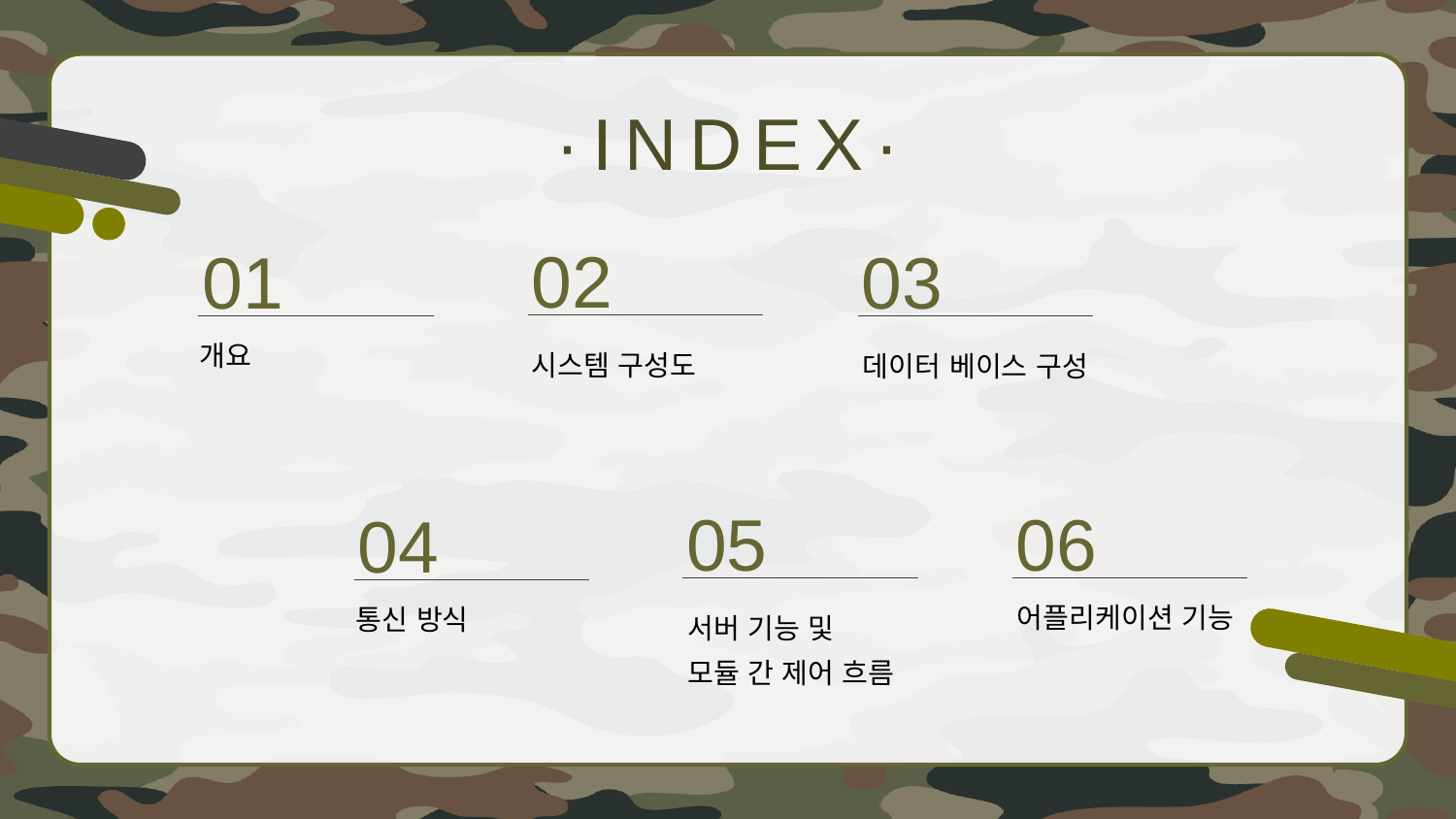

·INDEX·

02
시스템 구성도
01
개요
03
데이터 베이스 구성
05
서버 기능 및
모듈 간 제어 흐름
06
어플리케이션 기능
04
통신 방식